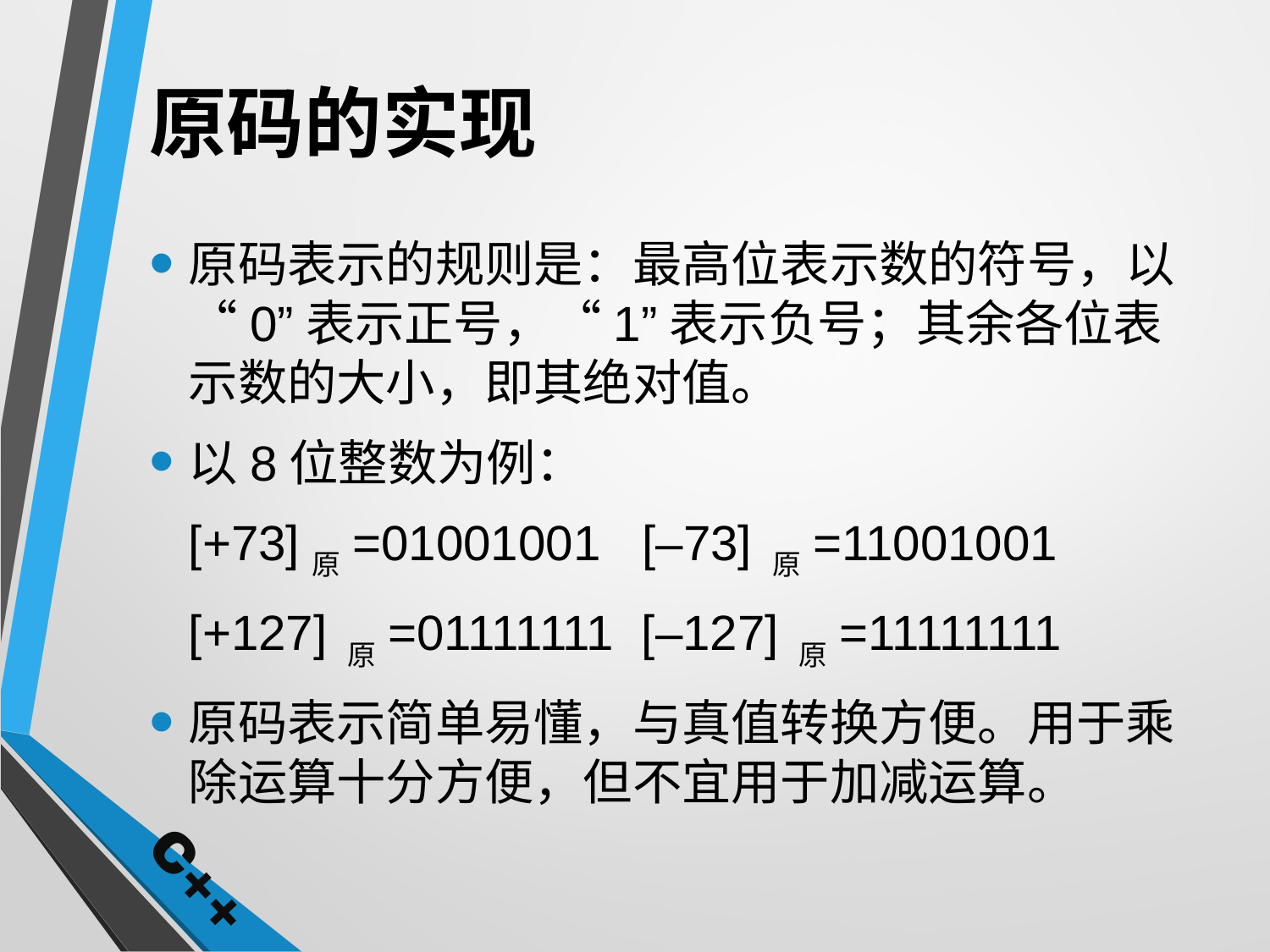

# 原码的实现
原码表示的规则是：最高位表示数的符号，以“0”表示正号，“1”表示负号；其余各位表示数的大小，即其绝对值。
以8位整数为例：
	[+73]原=01001001   [–73] 原=11001001
	[+127] 原=01111111  [–127] 原=11111111
原码表示简单易懂，与真值转换方便。用于乘除运算十分方便，但不宜用于加减运算。